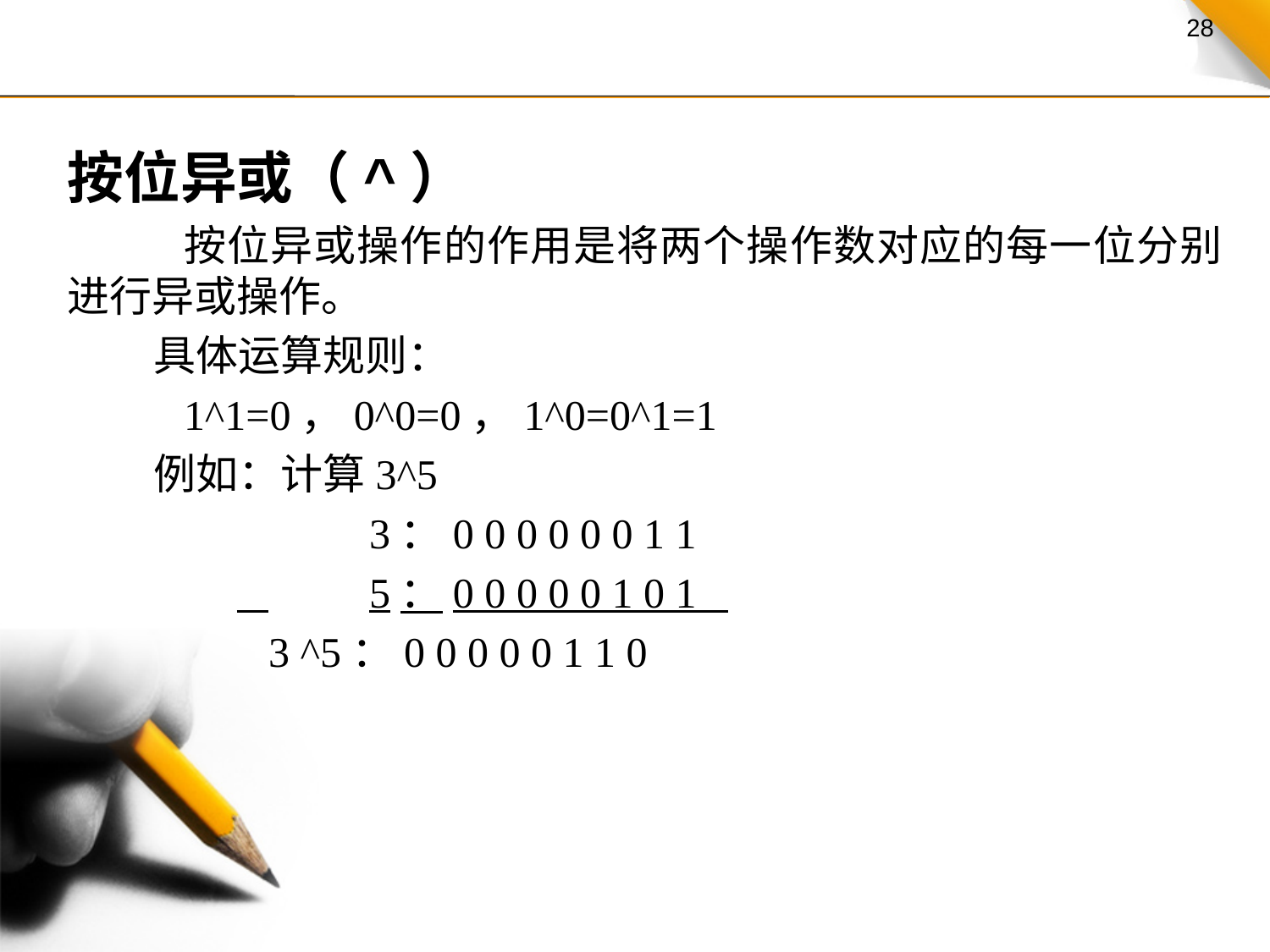

按位异或（^）
          按位异或操作的作用是将两个操作数对应的每一位分别进行异或操作。
        具体运算规则：
           1^1=0，0^0=0，1^0=0^1=1
        例如：计算3^5
	               	3：0 0 0 0 0 0 1 1
                   	5：0 0 0 0 0 1 0 1
                   3 ^5：0 0 0 0 0 1 1 0